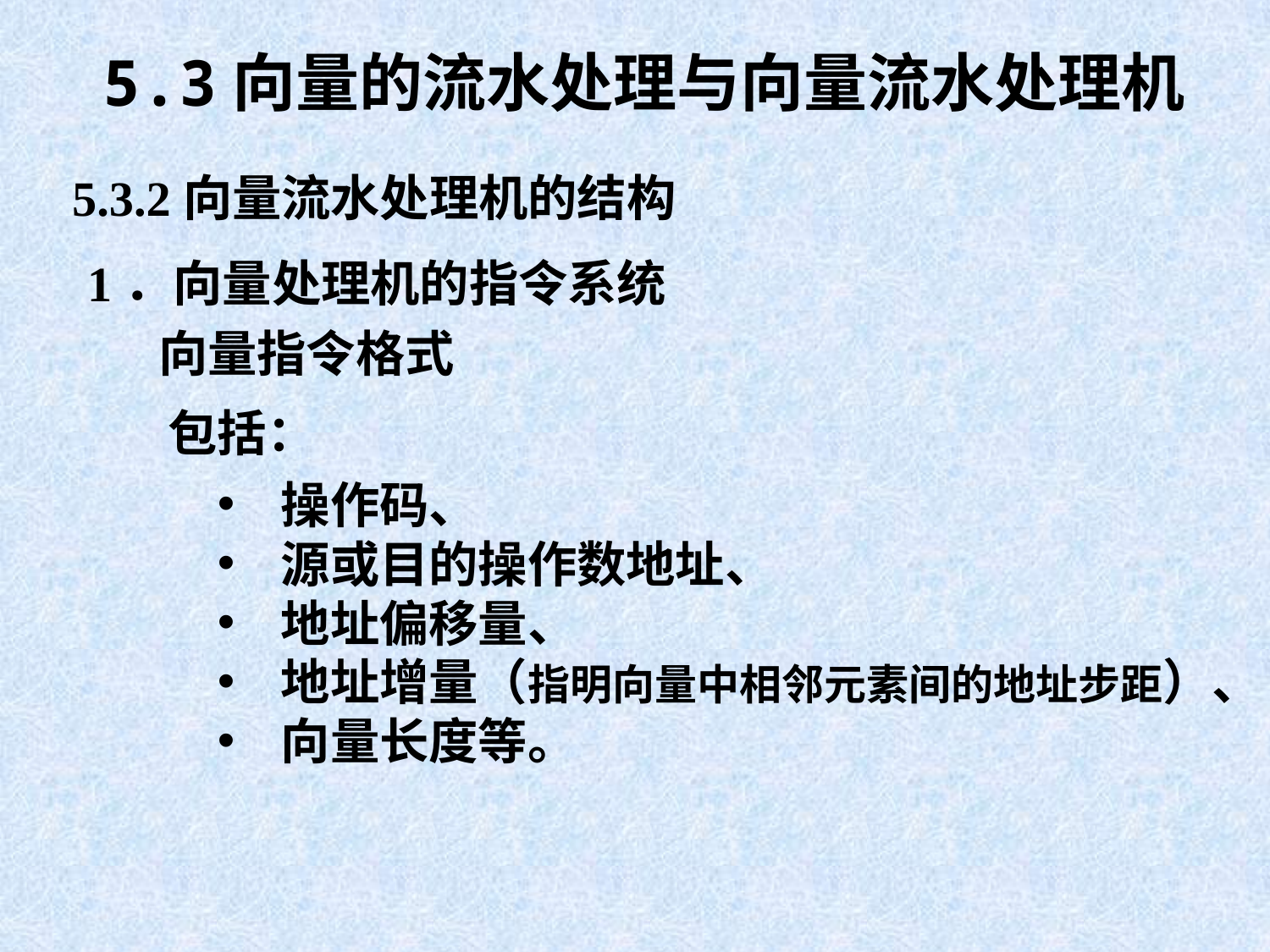

5.3向量的流水处理与向量流水处理机
5.3.2向量流水处理机的结构
1．向量处理机的指令系统
向量指令格式
包括：
操作码、
源或目的操作数地址、
地址偏移量、
地址增量（指明向量中相邻元素间的地址步距）、
向量长度等。